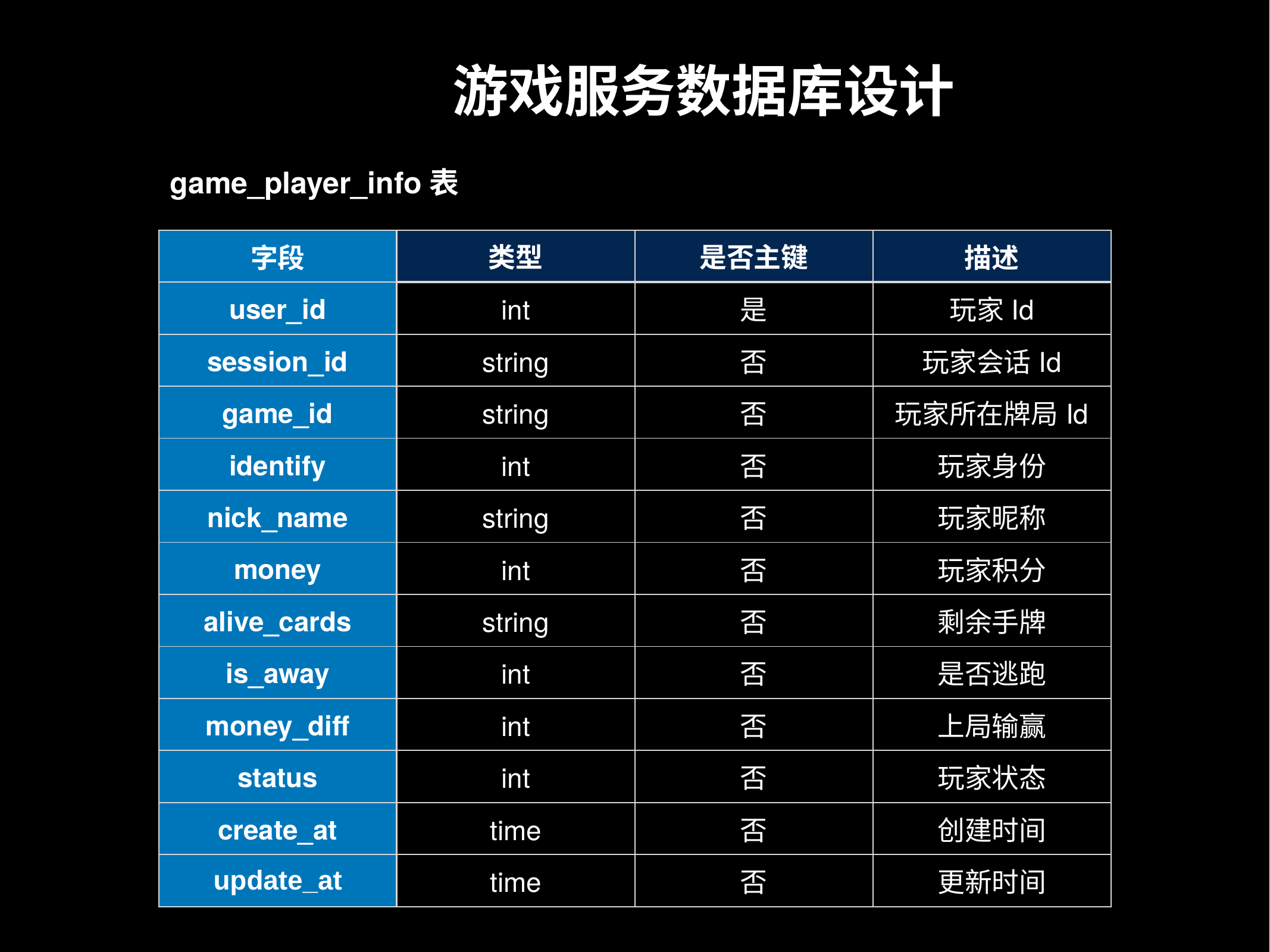

游戏服务数据库设计
game_player_info表
| 字段 | 类型 | 是否主键 | 描述 |
| --- | --- | --- | --- |
| user\_id | int | 是 | 玩家Id |
| session\_id | string | 否 | 玩家会话Id |
| game\_id | string | 否 | 玩家所在牌局Id |
| identify | int | 否 | 玩家身份 |
| nick\_name | string | 否 | 玩家昵称 |
| money | int | 否 | 玩家积分 |
| alive\_cards | string | 否 | 剩余手牌 |
| is\_away | int | 否 | 是否逃跑 |
| money\_diff | int | 否 | 上局输赢 |
| status | int | 否 | 玩家状态 |
| create\_at | time | 否 | 创建时间 |
| update\_at | time | 否 | 更新时间 |